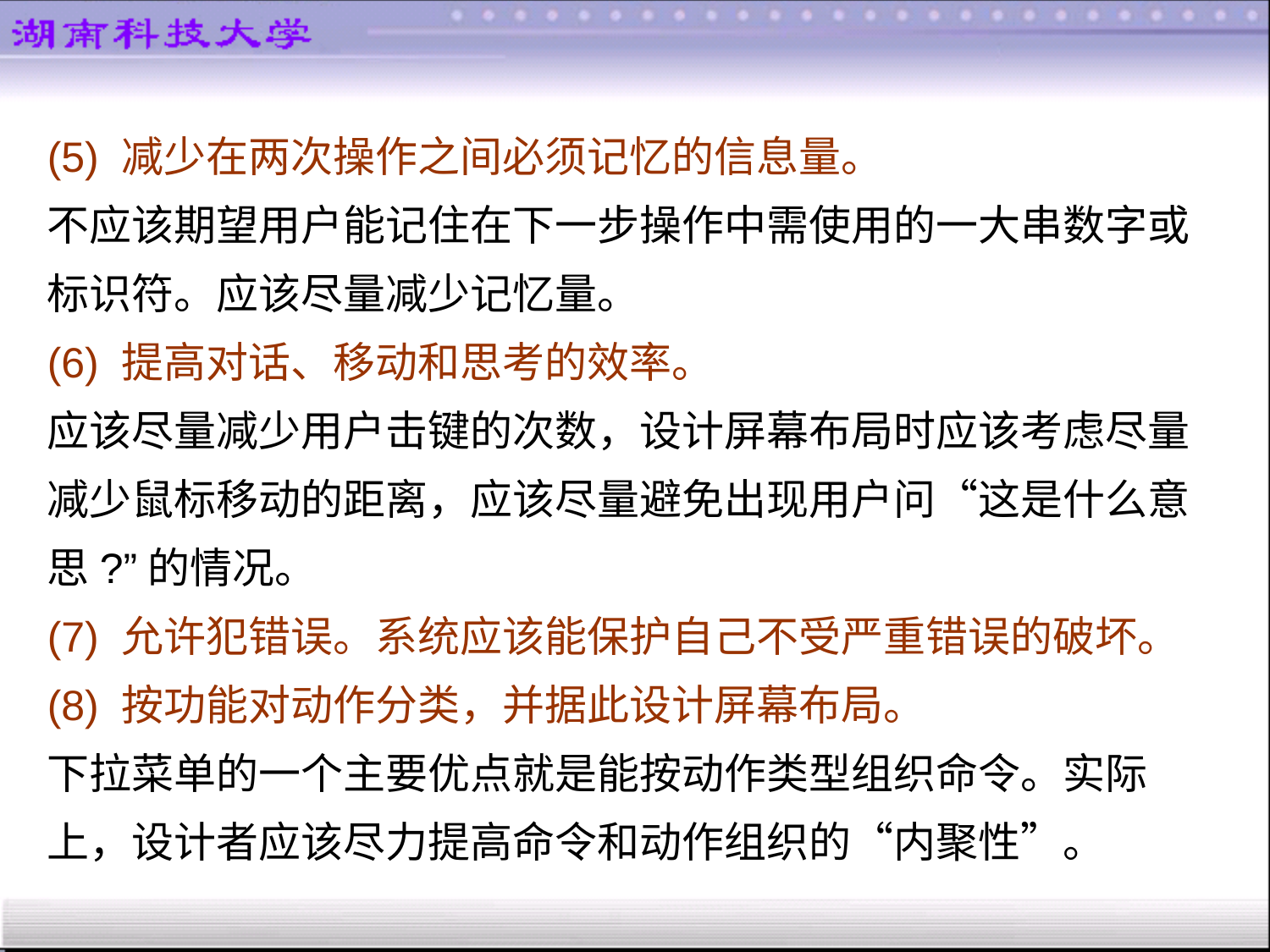

(5) 减少在两次操作之间必须记忆的信息量。
不应该期望用户能记住在下一步操作中需使用的一大串数字或标识符。应该尽量减少记忆量。
(6) 提高对话、移动和思考的效率。
应该尽量减少用户击键的次数，设计屏幕布局时应该考虑尽量减少鼠标移动的距离，应该尽量避免出现用户问“这是什么意思?”的情况。
(7) 允许犯错误。系统应该能保护自己不受严重错误的破坏。
(8) 按功能对动作分类，并据此设计屏幕布局。
下拉菜单的一个主要优点就是能按动作类型组织命令。实际上，设计者应该尽力提高命令和动作组织的“内聚性”。